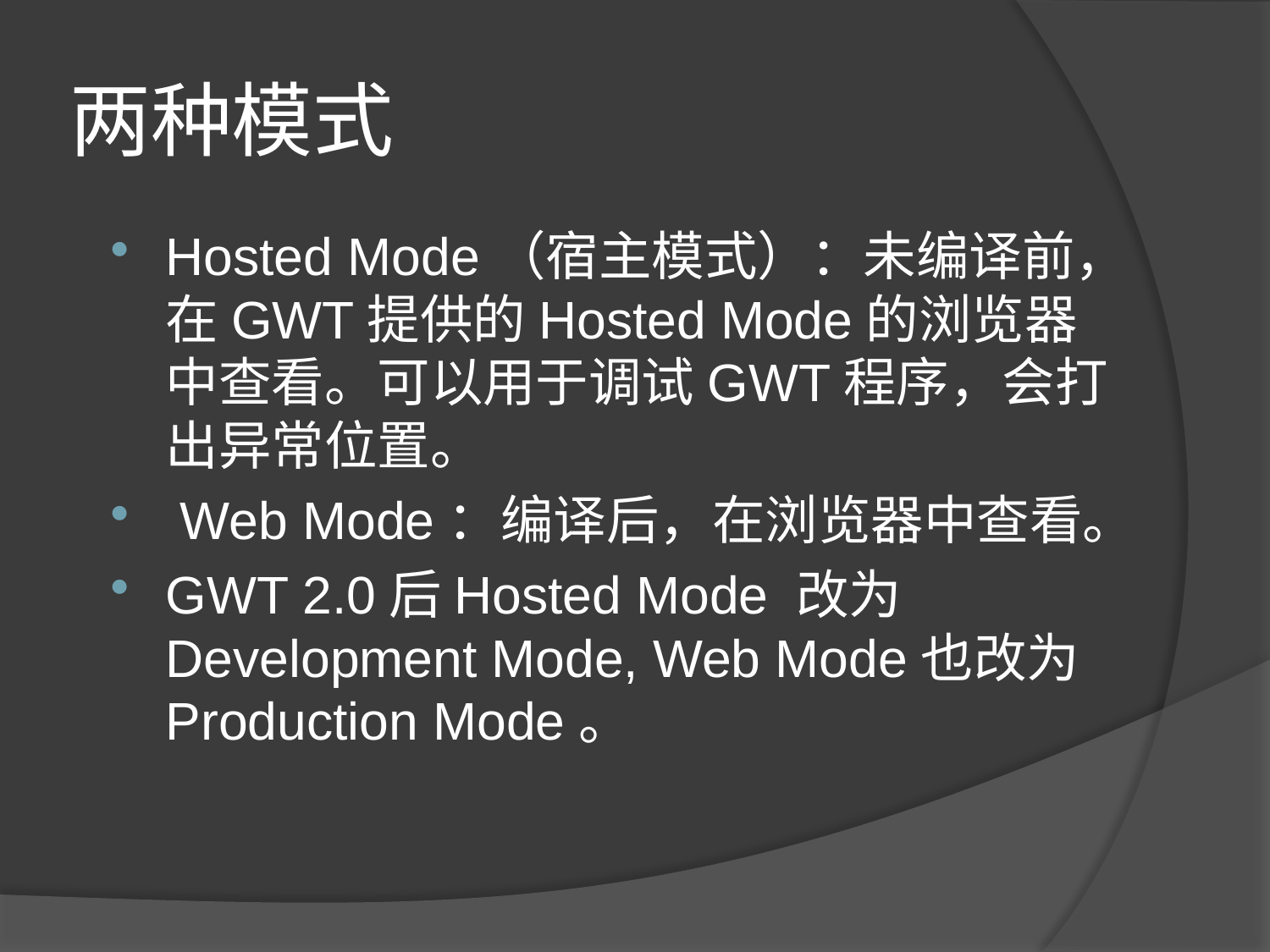

# 两种模式
Hosted Mode（宿主模式）：未编译前，在GWT提供的Hosted Mode的浏览器中查看。可以用于调试GWT程序，会打出异常位置。
 Web Mode：编译后，在浏览器中查看。
GWT 2.0后Hosted Mode 改为Development Mode, Web Mode也改为Production Mode。